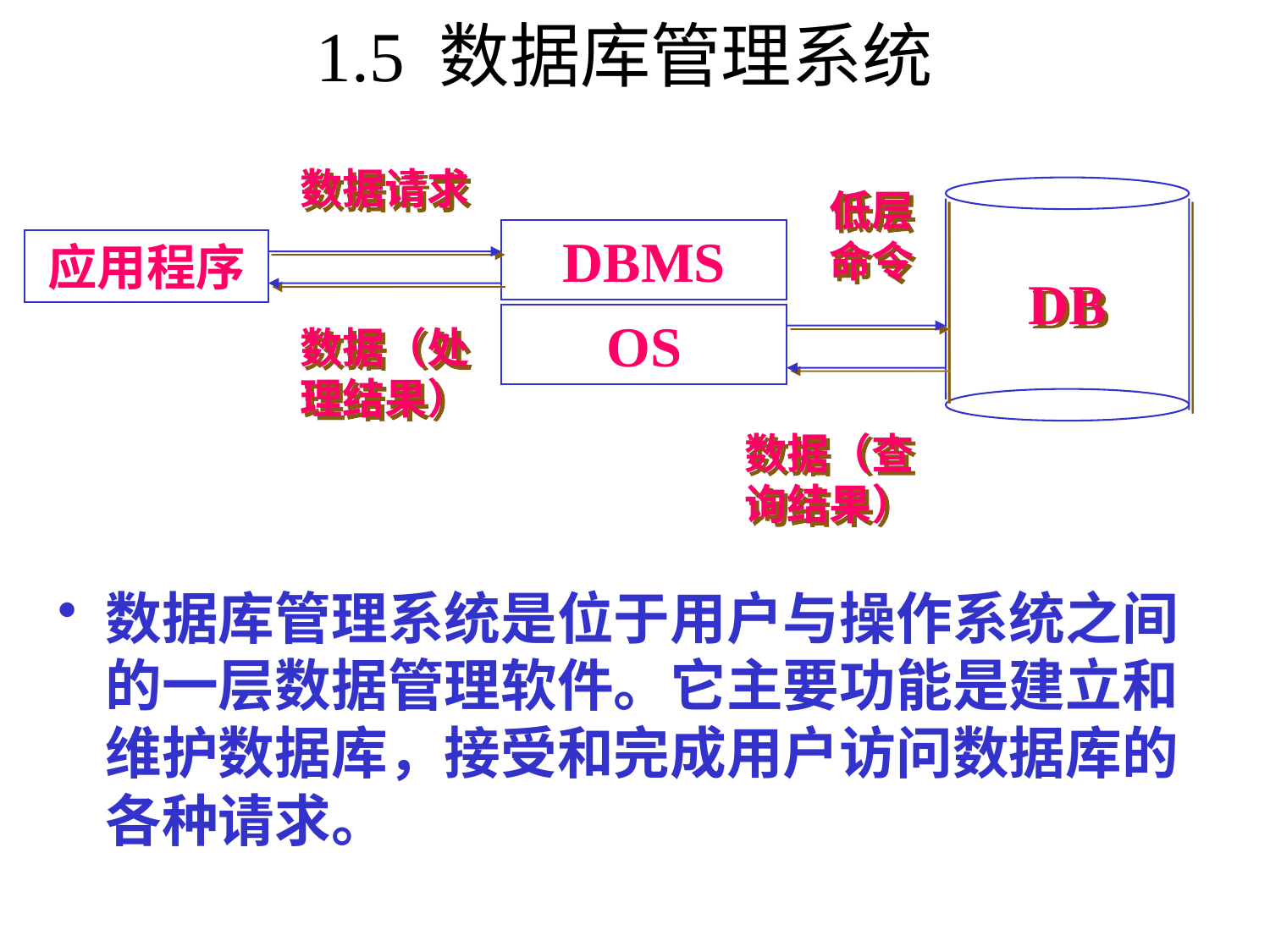

# 1.5 数据库管理系统
数据请求
低层命令

DBMS
应用程序

DB

OS
数据（处理结果）

数据（查询结果）
数据库管理系统是位于用户与操作系统之间的一层数据管理软件。它主要功能是建立和维护数据库，接受和完成用户访问数据库的各种请求。